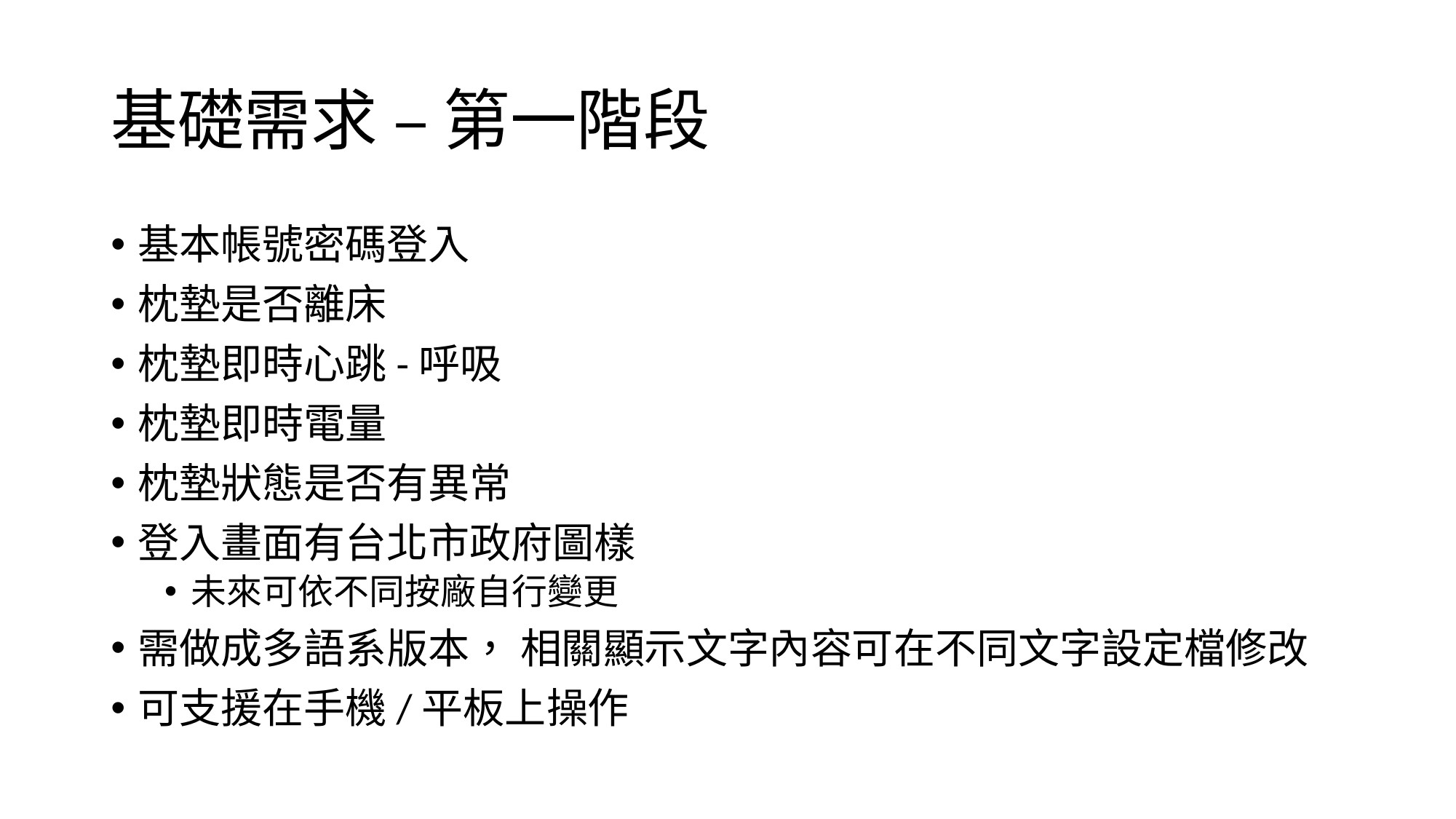

# 基礎需求 – 第一階段
基本帳號密碼登入
枕墊是否離床
枕墊即時心跳-呼吸
枕墊即時電量
枕墊狀態是否有異常
登入畫面有台北市政府圖樣
未來可依不同按廠自行變更
需做成多語系版本， 相關顯示文字內容可在不同文字設定檔修改
可支援在手機/平板上操作